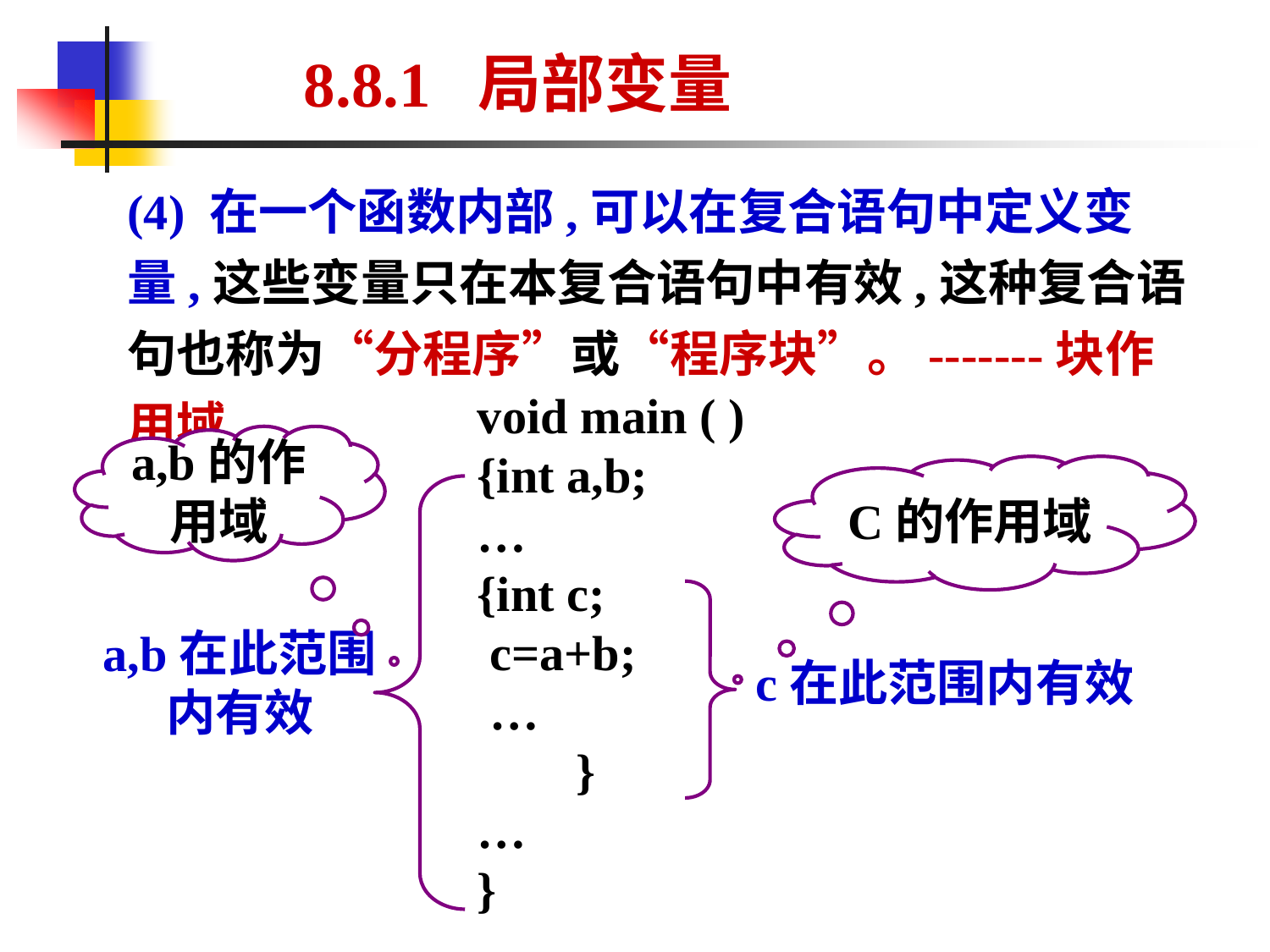

8.8.1  局部变量
(4) 在一个函数内部,可以在复合语句中定义变量,这些变量只在本复合语句中有效,这种复合语句也称为“分程序”或“程序块”。-------块作用域
void main ( )
{int a,b;
…
{int c;
 c=a+b;
 …
        }
…
}
a,b的作用域
C的作用域

a,b在此范围
内有效
c在此范围内有效